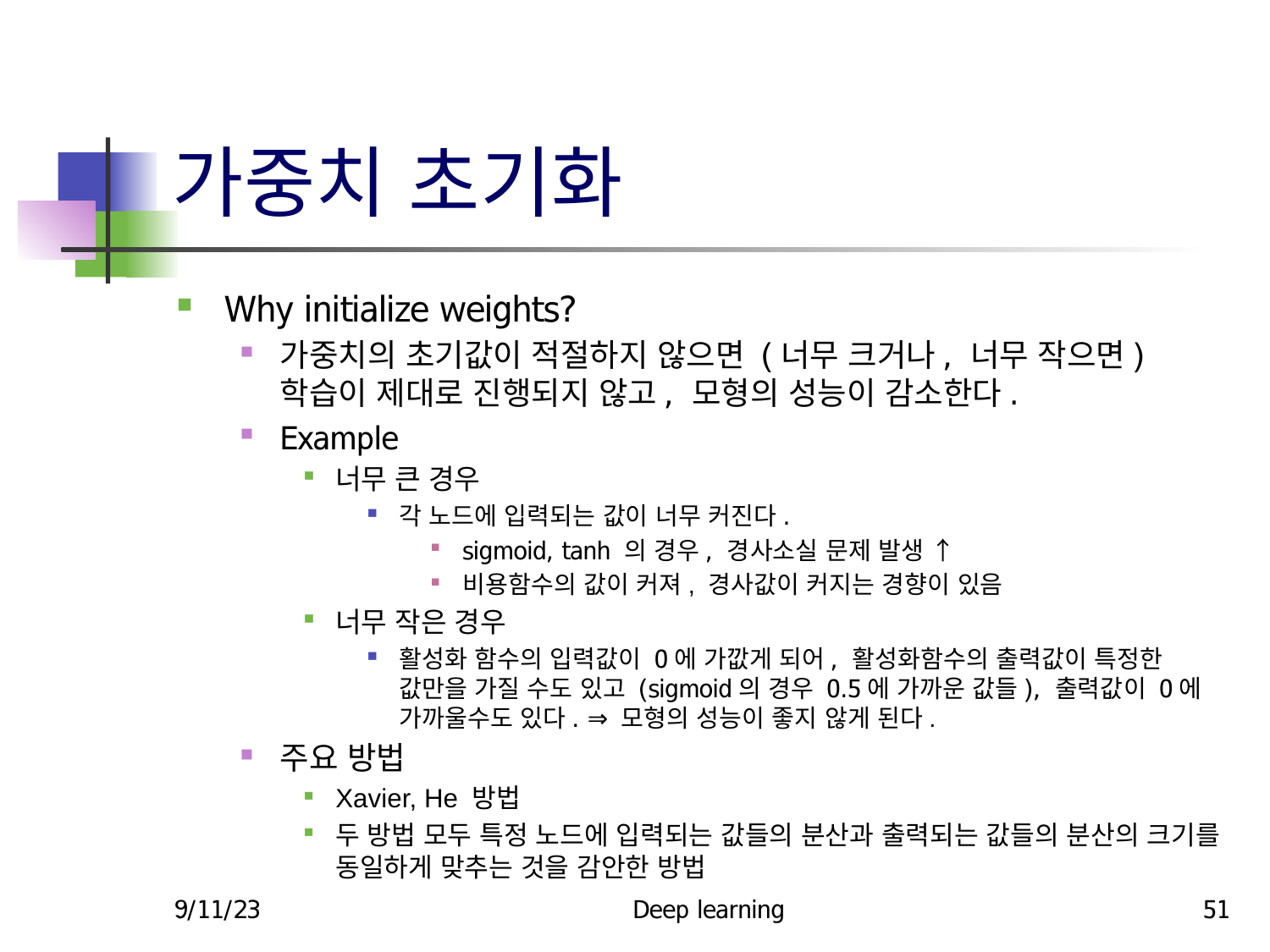

# 가중치 초기화
Why initialize weights?
가중치의 초기값이 적절하지 않으면 (너무 크거나, 너무 작으면) 학습이 제대로 진행되지 않고, 모형의 성능이 감소한다.
Example
너무 큰 경우
각 노드에 입력되는 값이 너무 커진다.
sigmoid, tanh 의 경우, 경사소실 문제 발생 ↑
비용함수의 값이 커져, 경사값이 커지는 경향이 있음
너무 작은 경우
활성화 함수의 입력값이 0에 가깞게 되어, 활성화함수의 출력값이 특정한 값만을 가질 수도 있고 (sigmoid의 경우 0.5에 가까운 값들), 출력값이 0에 가까울수도 있다. ⇒ 모형의 성능이 좋지 않게 된다.
주요 방법
Xavier, He 방법
두 방법 모두 특정 노드에 입력되는 값들의 분산과 출력되는 값들의 분산의 크기를 동일하게 맞추는 것을 감안한 방법
9/11/23
Deep learning
51